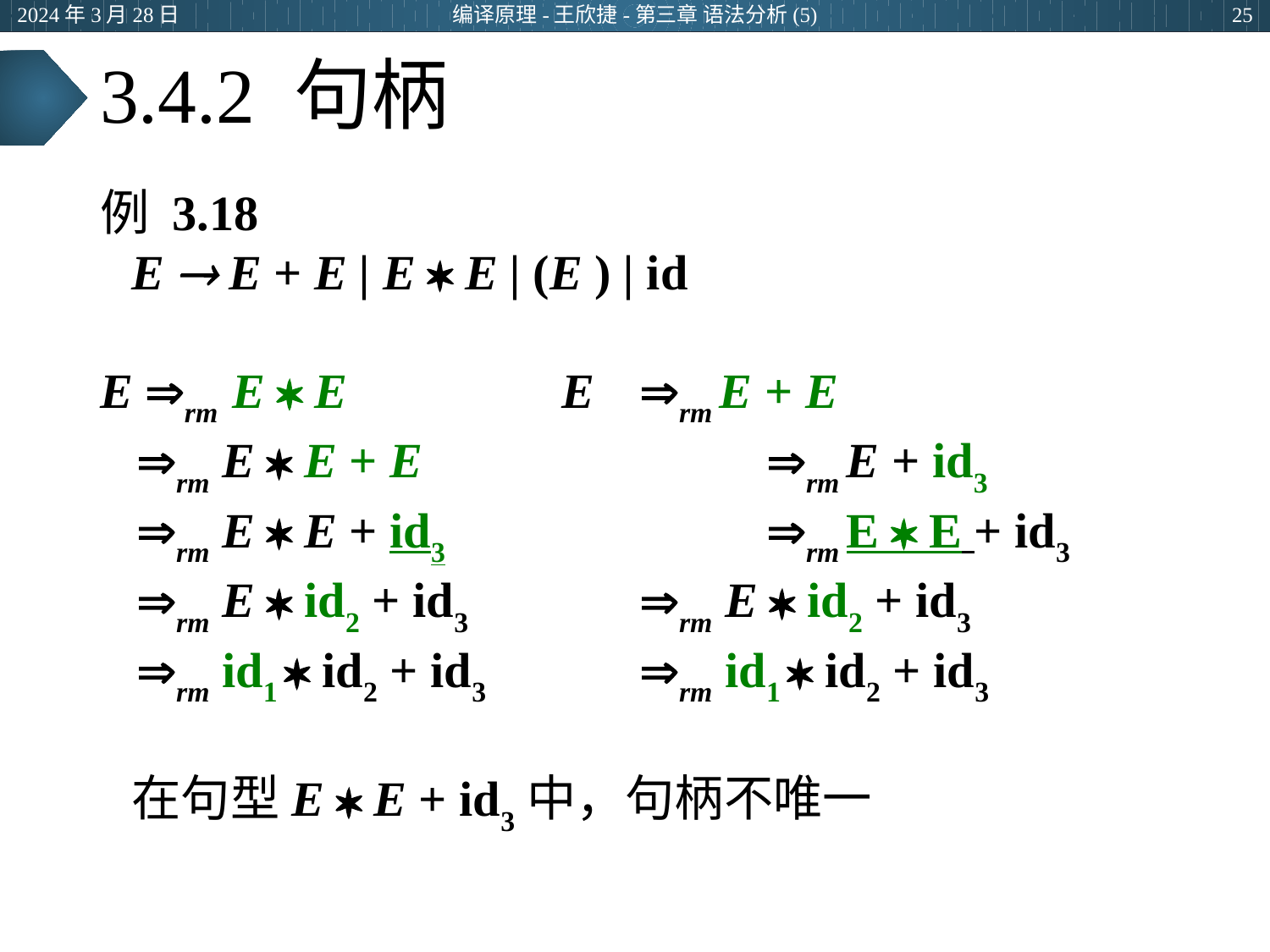

2024年3月28日
编译原理-王欣捷-第三章 语法分析(5)
25
# 3.4.2 句柄
例 3.18
	E → E + E | E ∗ E | (E ) | id

E ⇒rm  E ∗ E		    E 	⇒rm E + E
   ⇒rm E ∗ E + E			⇒rm E + id3
   ⇒rm E ∗ E + id3			⇒rm E ∗ E + id3
   ⇒rm E ∗ id2 + id3 		⇒rm E ∗ id2 + id3
   ⇒rm id1 ∗ id2 + id3 		⇒rm id1 ∗ id2 + id3

	在句型E ∗ E + id3中，句柄不唯一